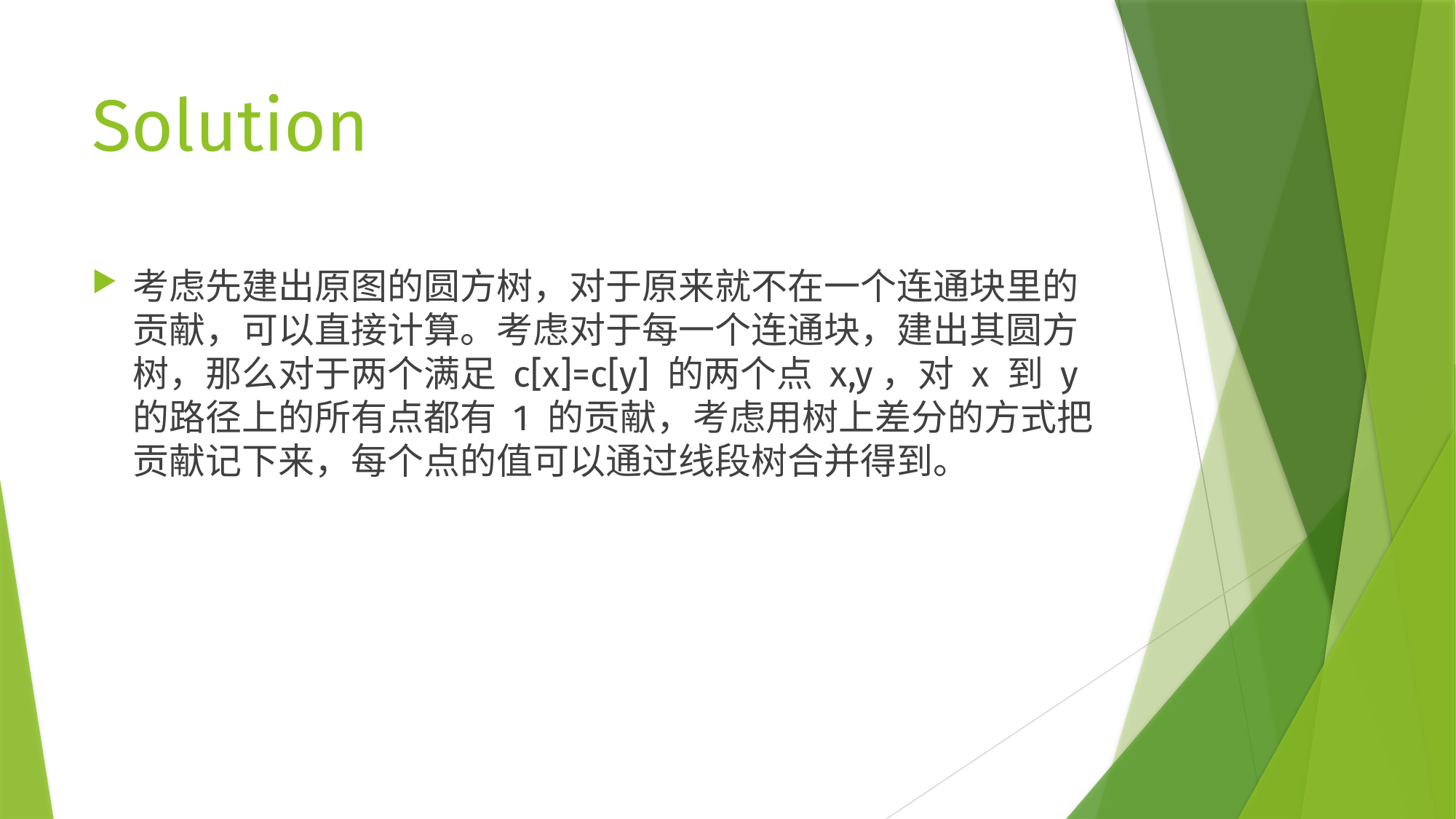

# Solution
考虑先建出原图的圆方树，对于原来就不在一个连通块里的贡献，可以直接计算。考虑对于每一个连通块，建出其圆方树，那么对于两个满足 c[x]=c[y] 的两个点 x,y，对 x 到 y 的路径上的所有点都有 1 的贡献，考虑用树上差分的方式把贡献记下来，每个点的值可以通过线段树合并得到。